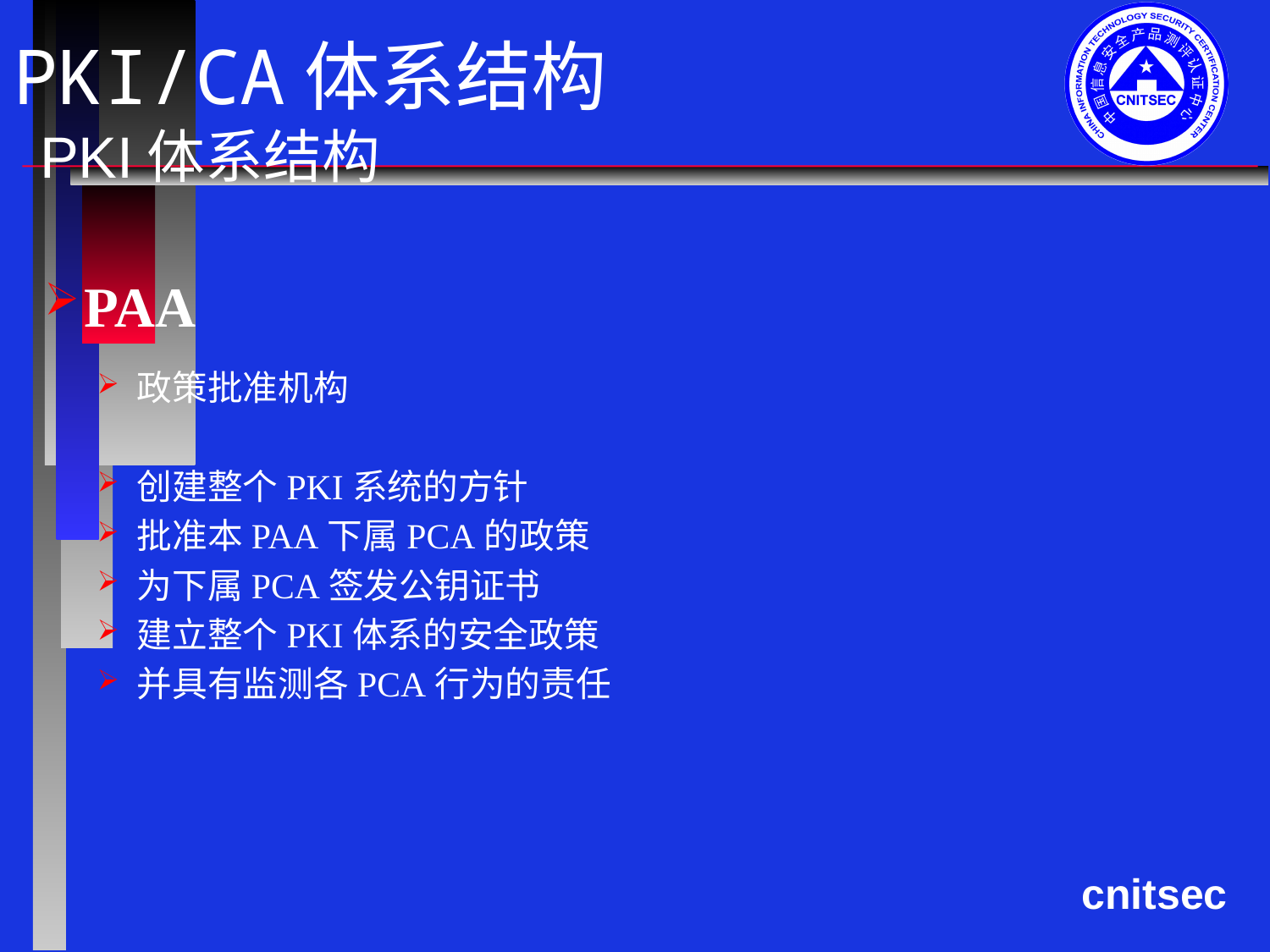

# PKI/CA体系结构 PKI体系结构
PAA

政策批准机构

创建整个PKI系统的方针
批准本PAA下属PCA的政策
为下属PCA签发公钥证书
建立整个PKI体系的安全政策
并具有监测各PCA行为的责任